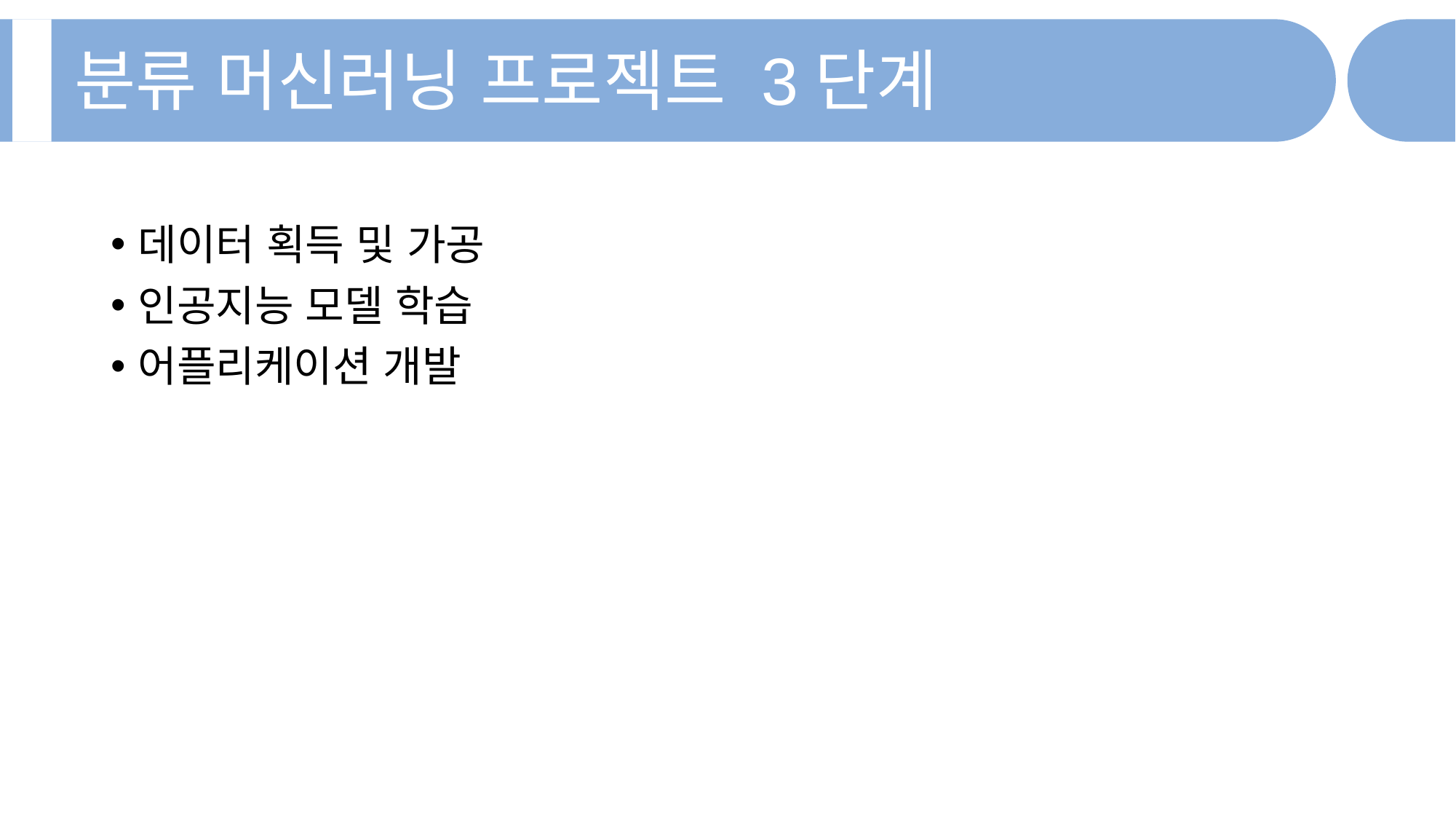

분류 머신러닝 프로젝트 3단계
데이터 획득 및 가공
인공지능 모델 학습
어플리케이션 개발